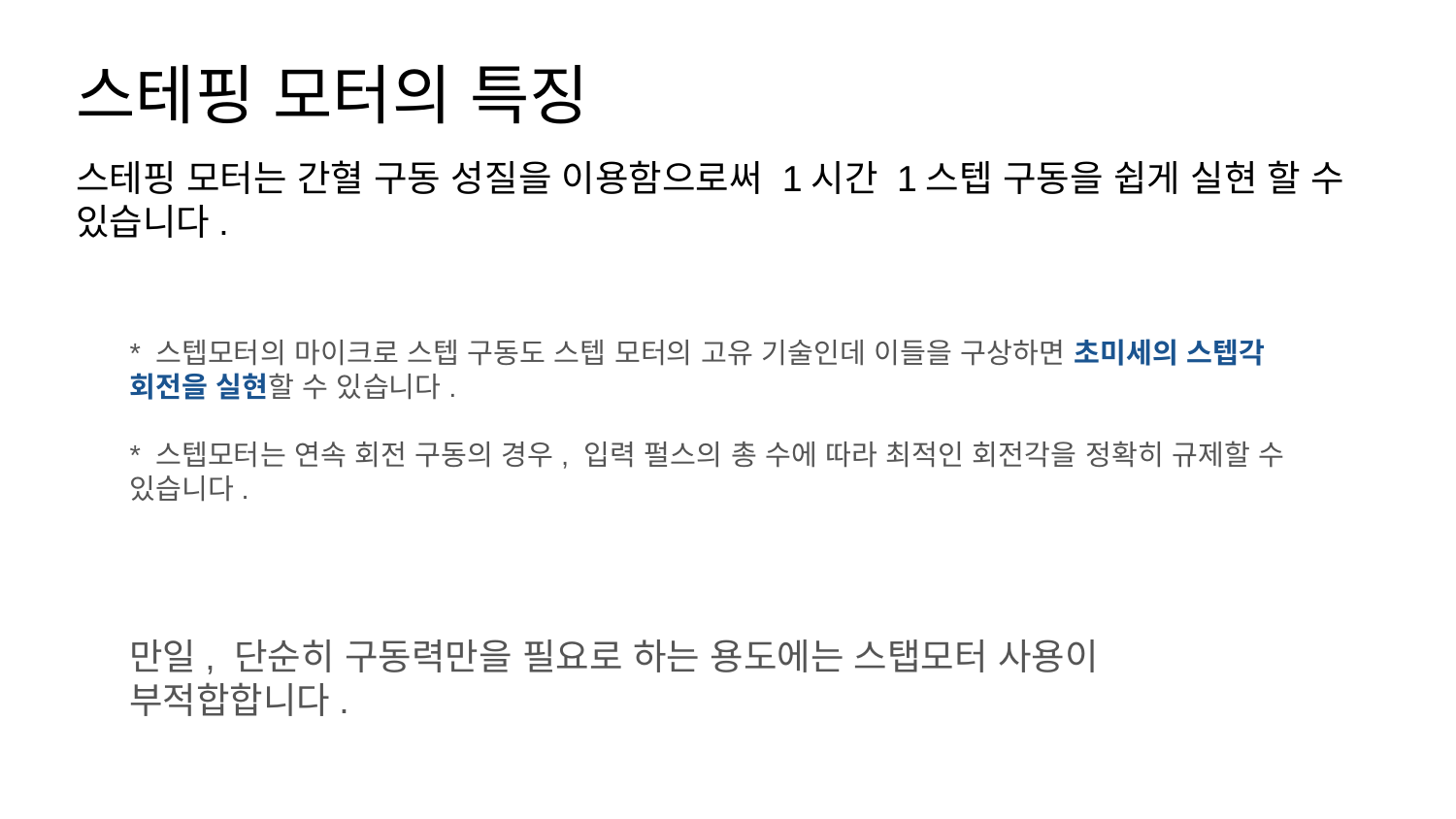

스테핑 모터의 특징
스테핑 모터는 간혈 구동 성질을 이용함으로써 1시간 1스텝 구동을 쉽게 실현 할 수 있습니다.
* 스텝모터의 마이크로 스텝 구동도 스텝 모터의 고유 기술인데 이들을 구상하면 초미세의 스텝각 회전을 실현할 수 있습니다.

* 스텝모터는 연속 회전 구동의 경우, 입력 펄스의 총 수에 따라 최적인 회전각을 정확히 규제할 수 있습니다.
만일, 단순히 구동력만을 필요로 하는 용도에는 스탭모터 사용이 부적합합니다.